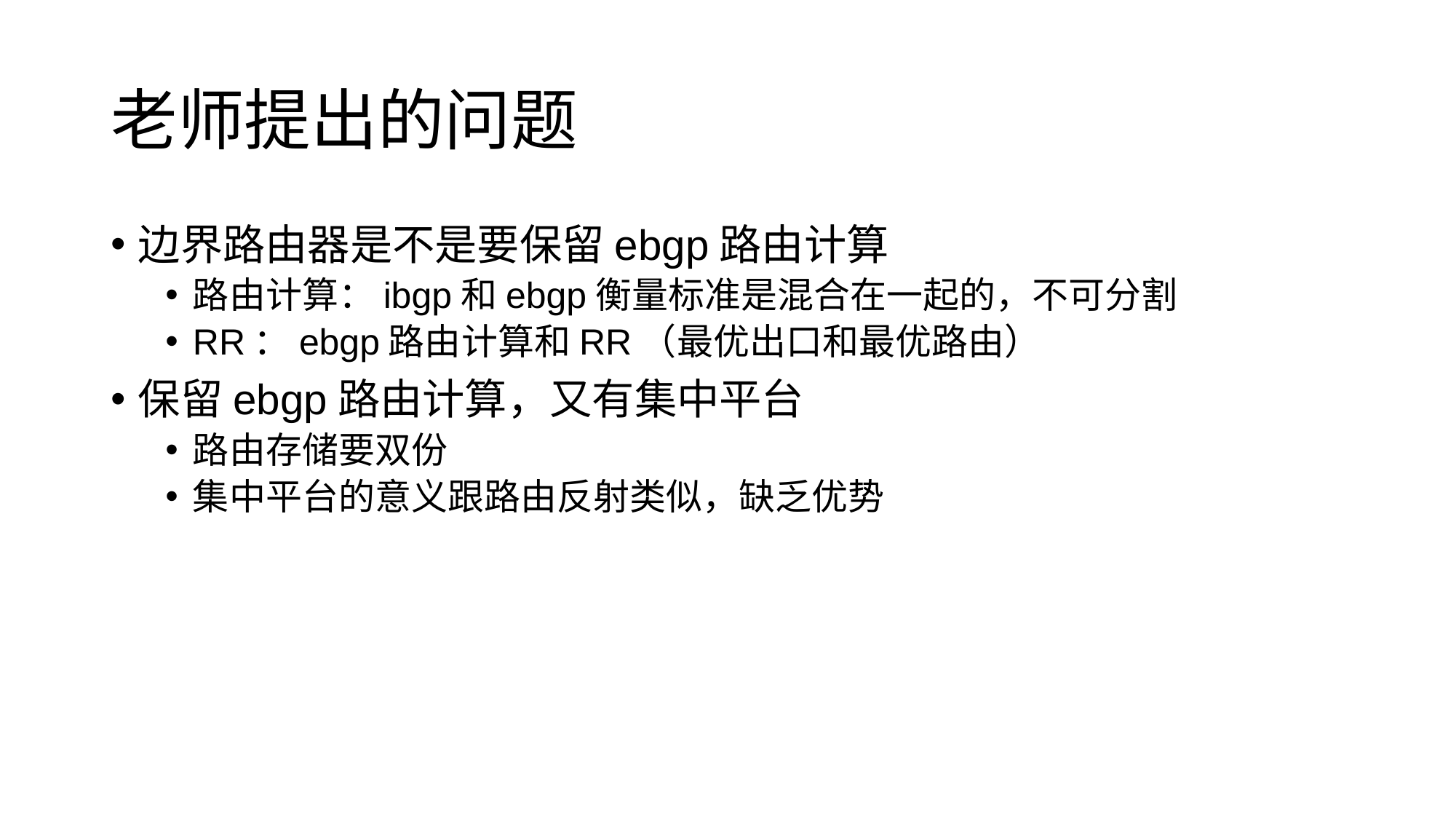

# 老师提出的问题
边界路由器是不是要保留ebgp路由计算
路由计算：ibgp和ebgp衡量标准是混合在一起的，不可分割
RR：ebgp路由计算和RR（最优出口和最优路由）
保留ebgp路由计算，又有集中平台
路由存储要双份
集中平台的意义跟路由反射类似，缺乏优势